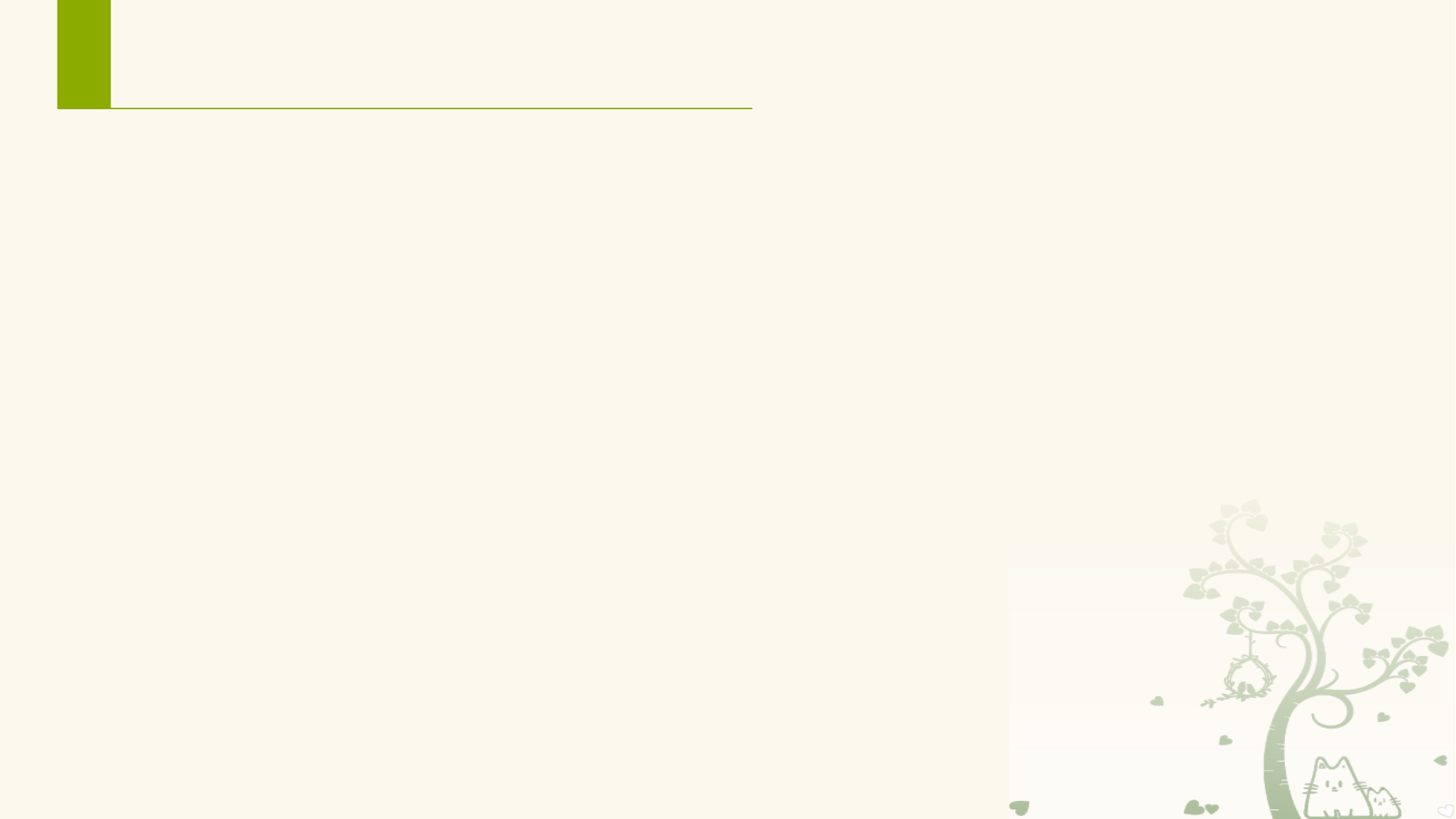

# 8.3.7 系统自带的 Service
系统自带的 Sevice 在系统启动时被SystemServer 开启
LayoutInflater Service：根据 XML 生成布局的服务
Notification Service：通知服务
Location Service：定位服务
电源、网络连接状态等
通过Context.getSystemService(String serviceName)获得系统服务
参数serviceName：需要调用的服务的名称，Context类中定义了对应的常量